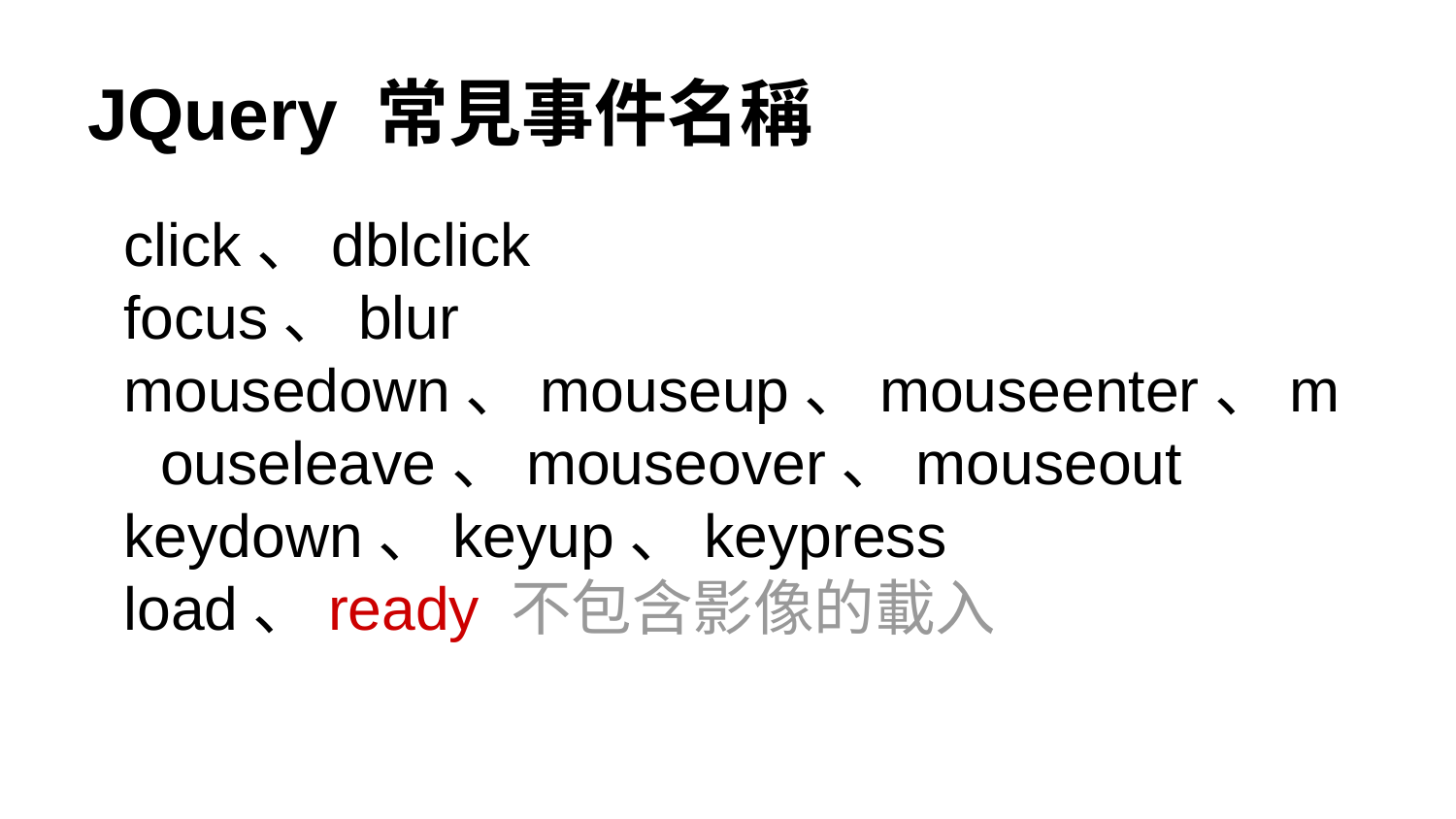

# JQuery 常見事件名稱
click、dblclick
focus、blur
mousedown、mouseup、mouseenter、mouseleave、mouseover、mouseout
keydown、keyup、keypress
load、ready 不包含影像的載入